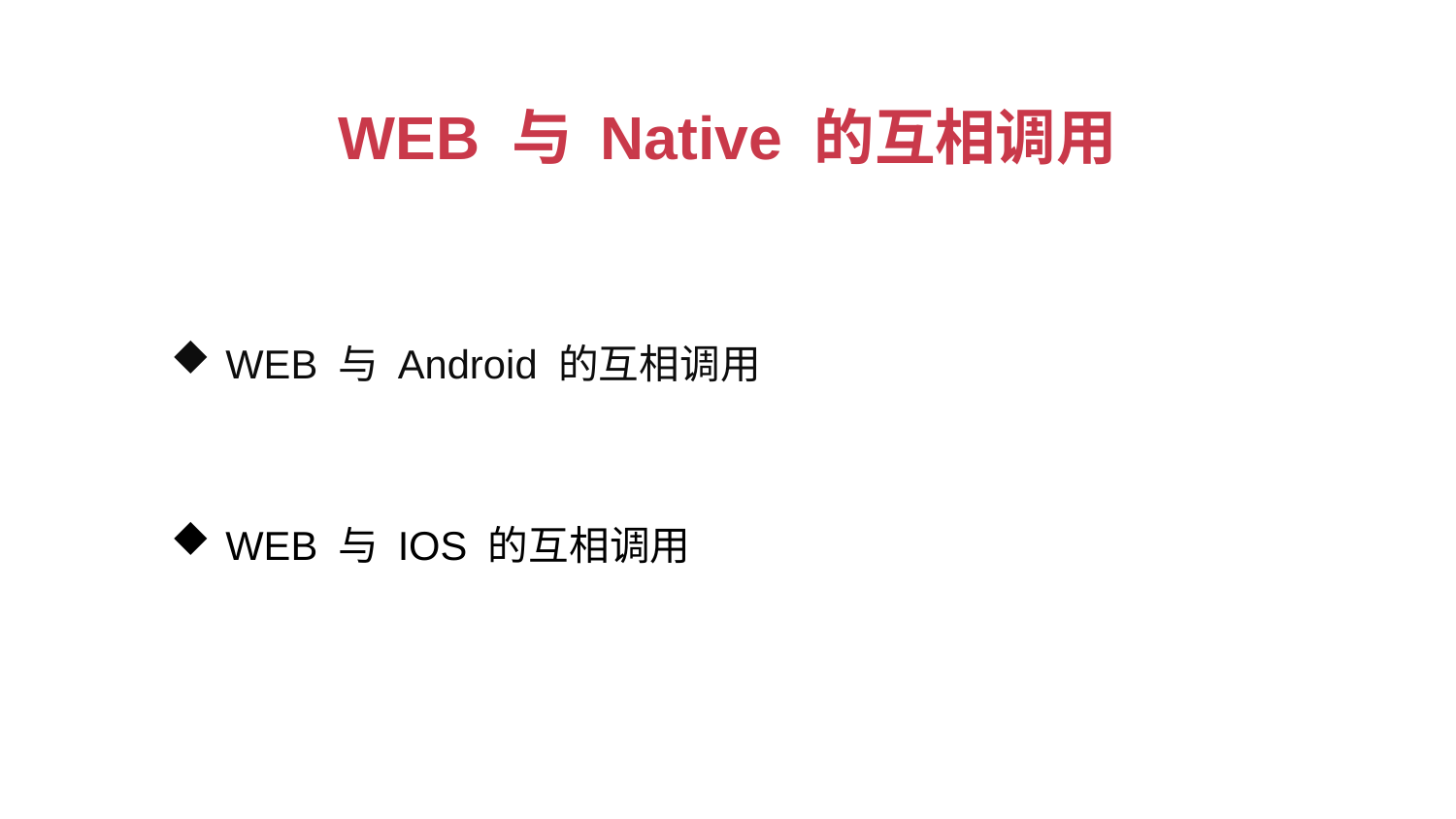

WEB 与 Native 的互相调用
WEB 与 Android 的互相调用
WEB 与 IOS 的互相调用